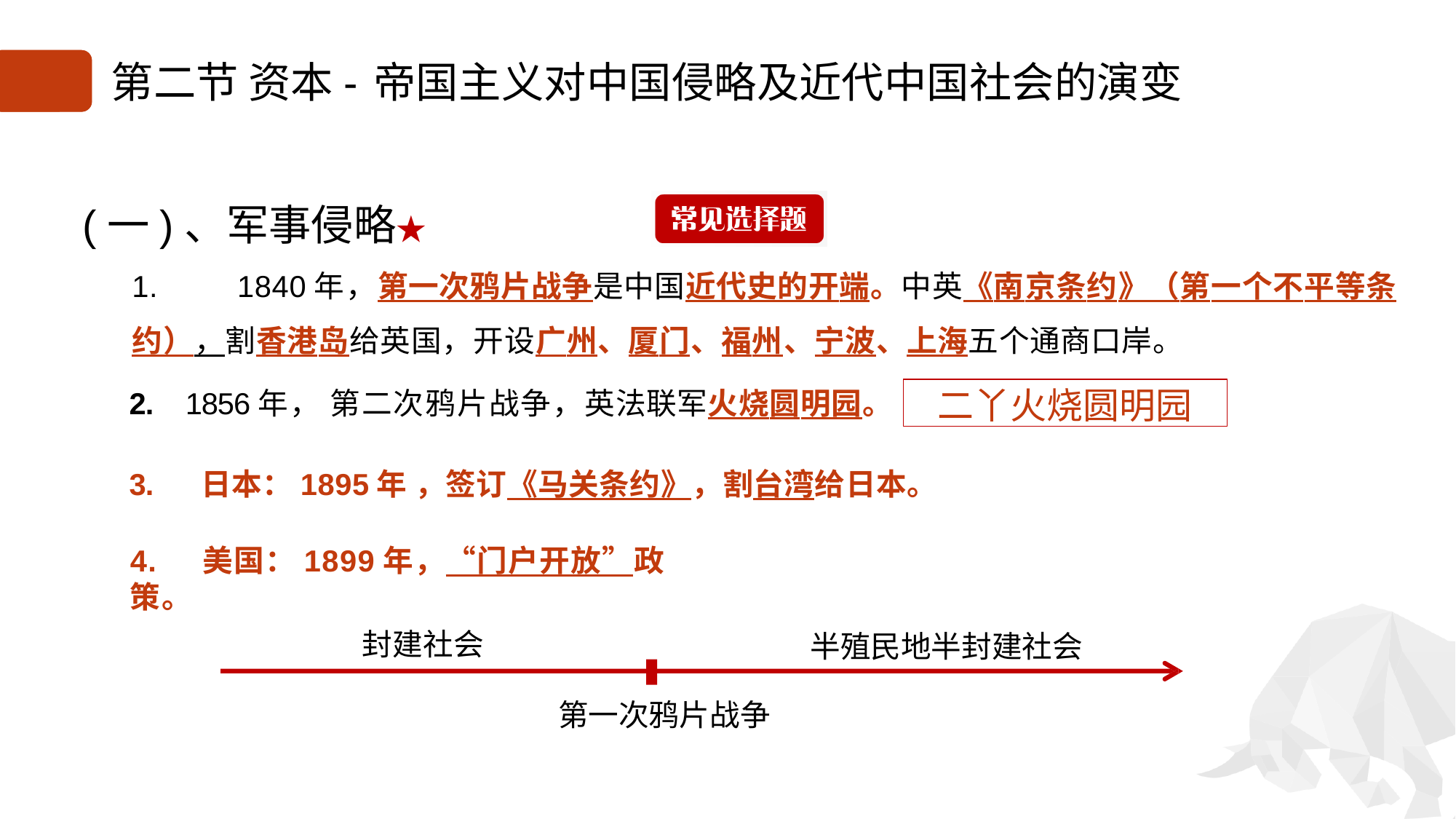

# 第二节 资本-帝国主义对中国侵略及近代中国社会的演变

(一)、军事侵略★
1.	1840年，第一次鸦片战争是中国近代史的开端。中英《南京条约》（第一个不平等条约），割香港岛给英国，开设广州、厦门、福州、宁波、上海五个通商口岸。
二丫火烧圆明园
2.	1856年， 第二次鸦片战争，英法联军火烧圆明园。
3.	 日本：1895年 ，签订《马关条约》，割台湾给日本。
4.	 美国：1899年，“门户开放”政策。
封建社会
半殖民地半封建社会

第一次鸦片战争